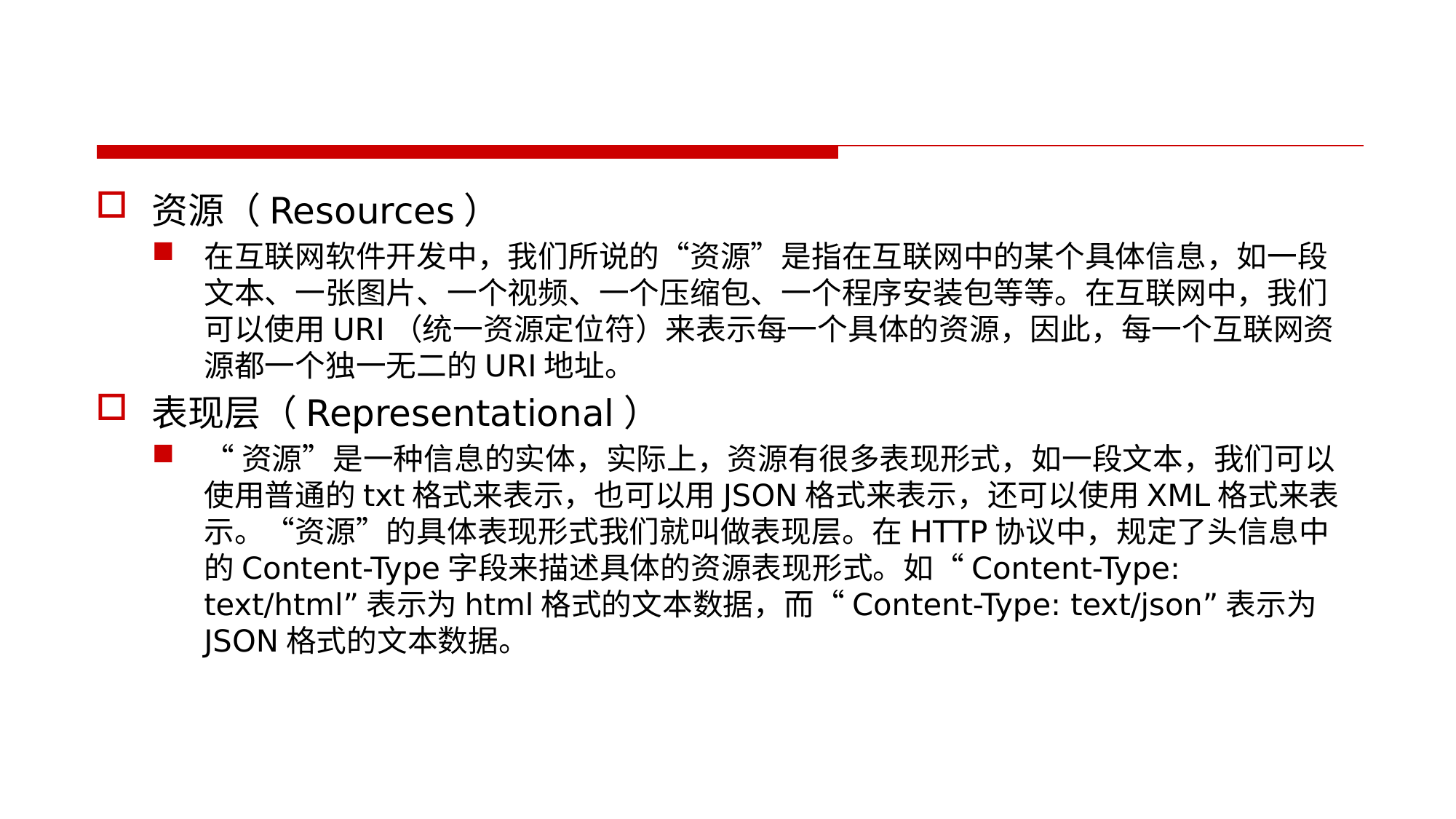

#
资源（Resources）
在互联网软件开发中，我们所说的“资源”是指在互联网中的某个具体信息，如一段文本、一张图片、一个视频、一个压缩包、一个程序安装包等等。在互联网中，我们可以使用URI（统一资源定位符）来表示每一个具体的资源，因此，每一个互联网资源都一个独一无二的URI地址。
表现层（Representational）
“资源”是一种信息的实体，实际上，资源有很多表现形式，如一段文本，我们可以使用普通的txt格式来表示，也可以用JSON格式来表示，还可以使用XML格式来表示。“资源”的具体表现形式我们就叫做表现层。在HTTP协议中，规定了头信息中的Content-Type字段来描述具体的资源表现形式。如“Content-Type: text/html”表示为html格式的文本数据，而“Content-Type: text/json”表示为JSON格式的文本数据。